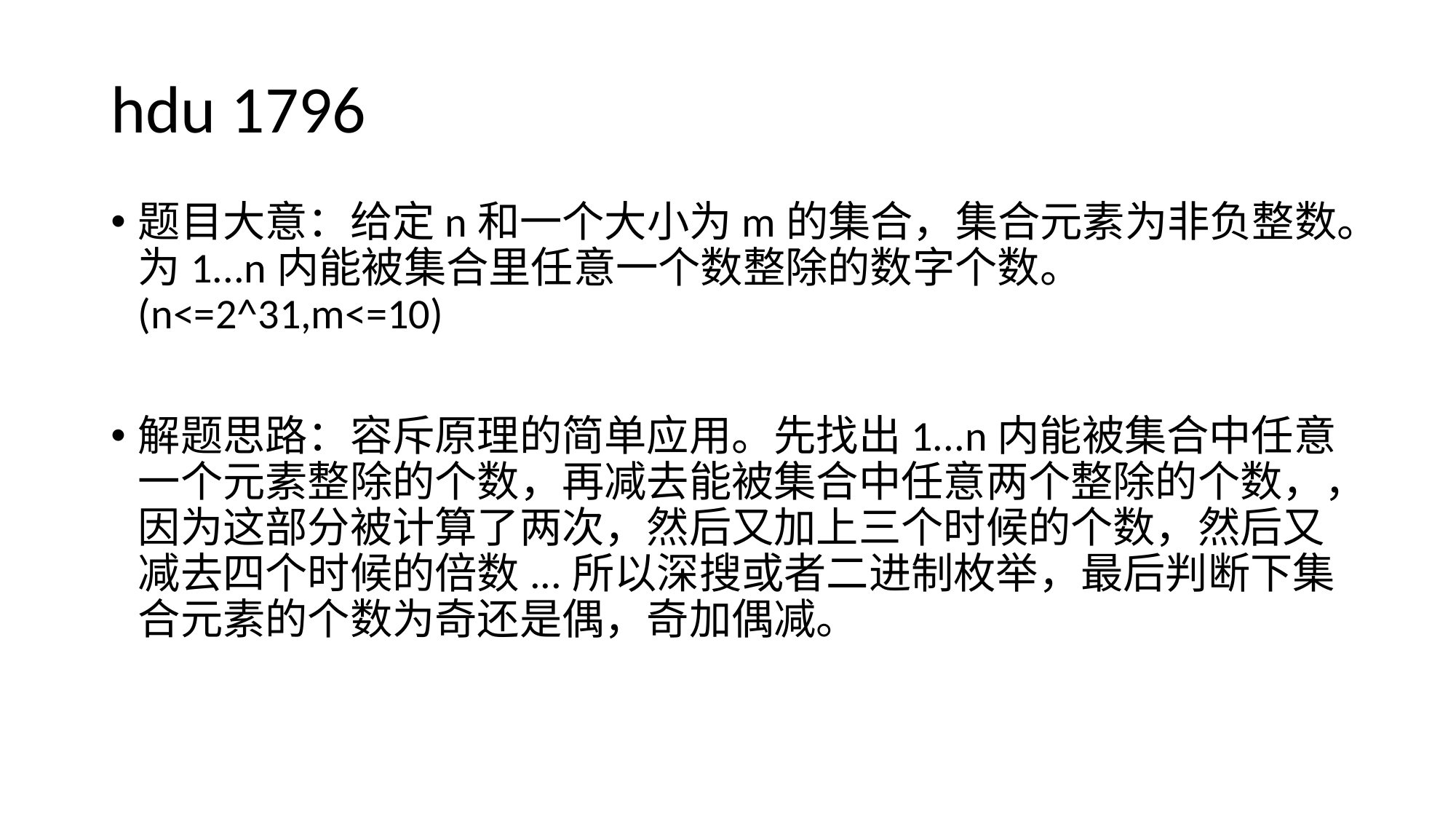

# hdu 1796
题目大意：给定n和一个大小为m的集合，集合元素为非负整数。为1...n内能被集合里任意一个数整除的数字个数。   (n<=2^31,m<=10)

解题思路：容斥原理的简单应用。先找出1...n内能被集合中任意一个元素整除的个数，再减去能被集合中任意两个整除的个数，，因为这部分被计算了两次，然后又加上三个时候的个数，然后又减去四个时候的倍数...所以深搜或者二进制枚举，最后判断下集合元素的个数为奇还是偶，奇加偶减。